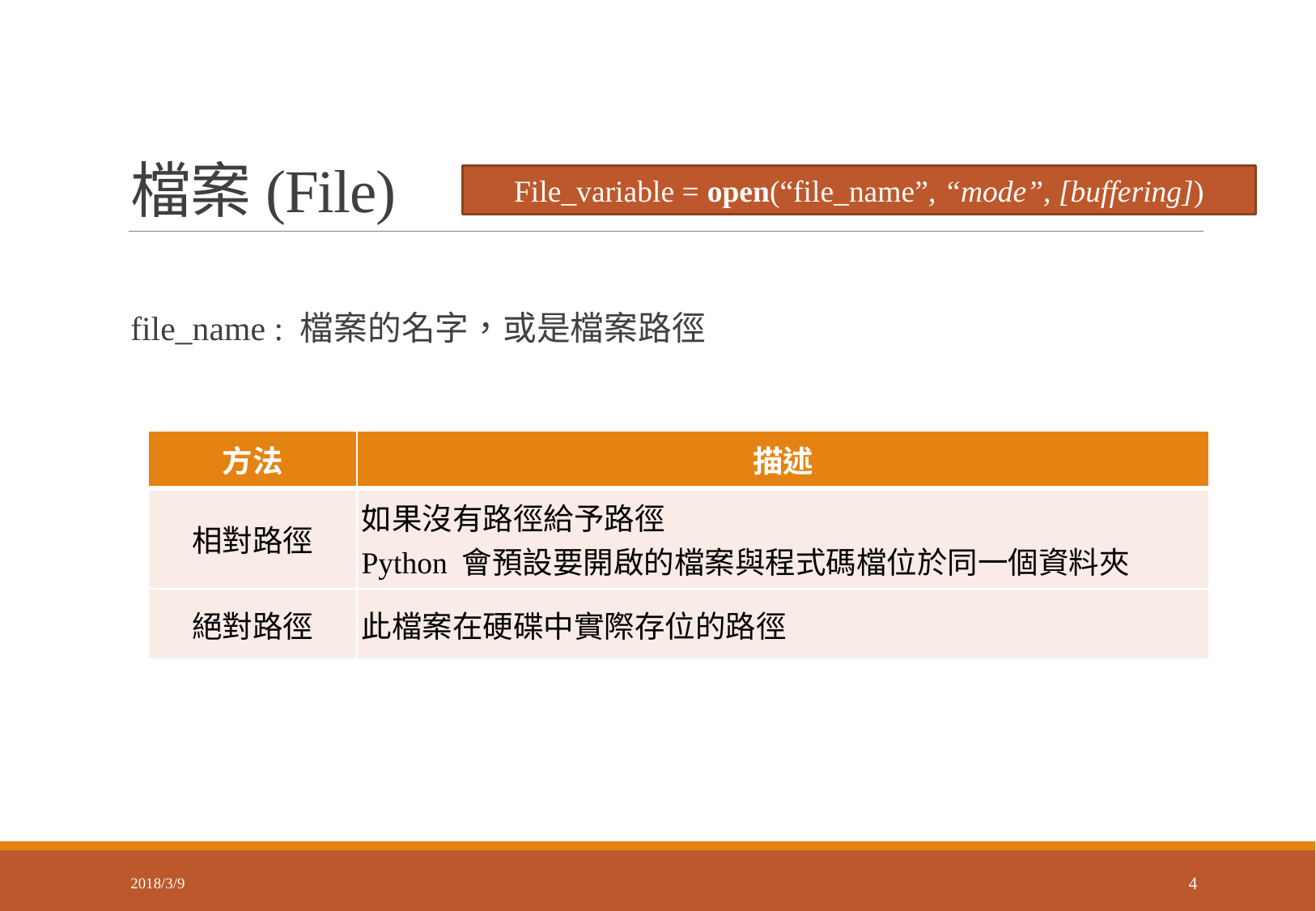

# 檔案(File)
File_variable = open(“file_name”, “mode”, [buffering])

file_name : 檔案的名字，或是檔案路徑

| 方法 | 描述 |
| --- | --- |
| 相對路徑 | 如果沒有路徑給予路徑 Python 會預設要開啟的檔案與程式碼檔位於同一個資料夾 |
| 絕對路徑 | 此檔案在硬碟中實際存位的路徑 |
2018/3/9
4